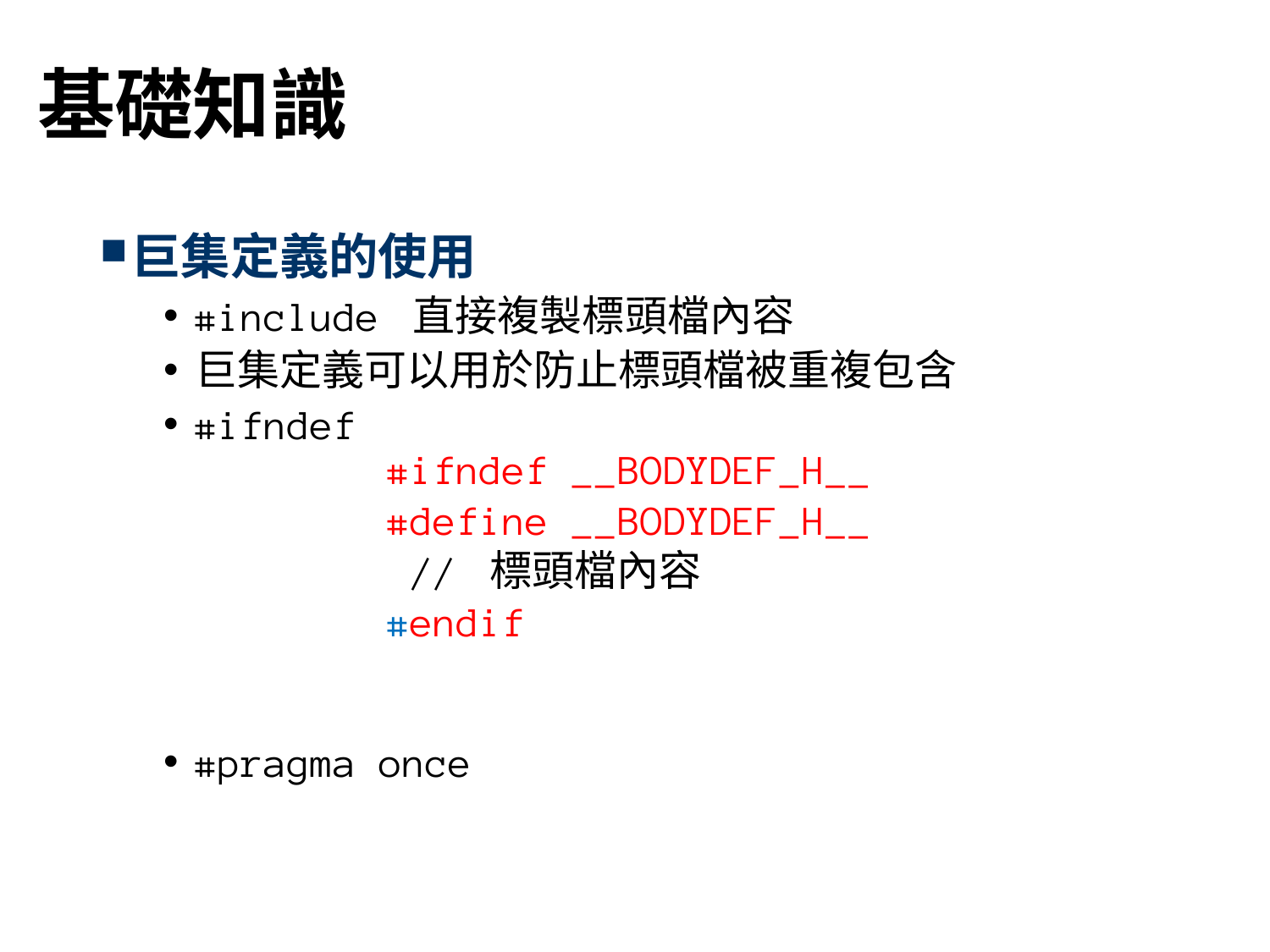

# 基礎知識
巨集定義的使用
#include 直接複製標頭檔內容
巨集定義可以用於防止標頭檔被重複包含
#ifndef

#pragma once

#ifndef __BODYDEF_H__
#define __BODYDEF_H__
 // 標頭檔內容
#endif